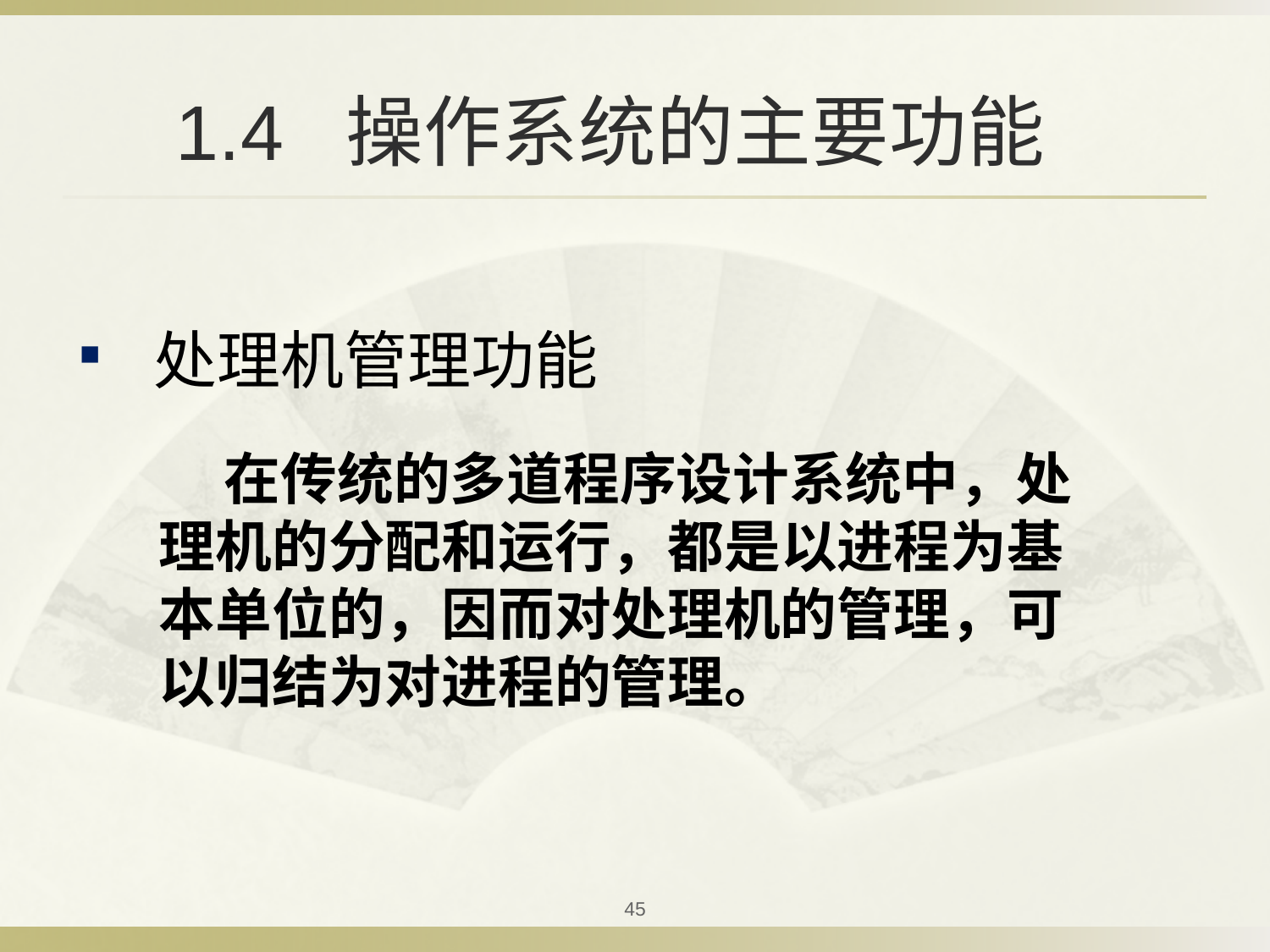

# 1.4  操作系统的主要功能
 处理机管理功能
    在传统的多道程序设计系统中，处理机的分配和运行，都是以进程为基本单位的，因而对处理机的管理，可以归结为对进程的管理。

45